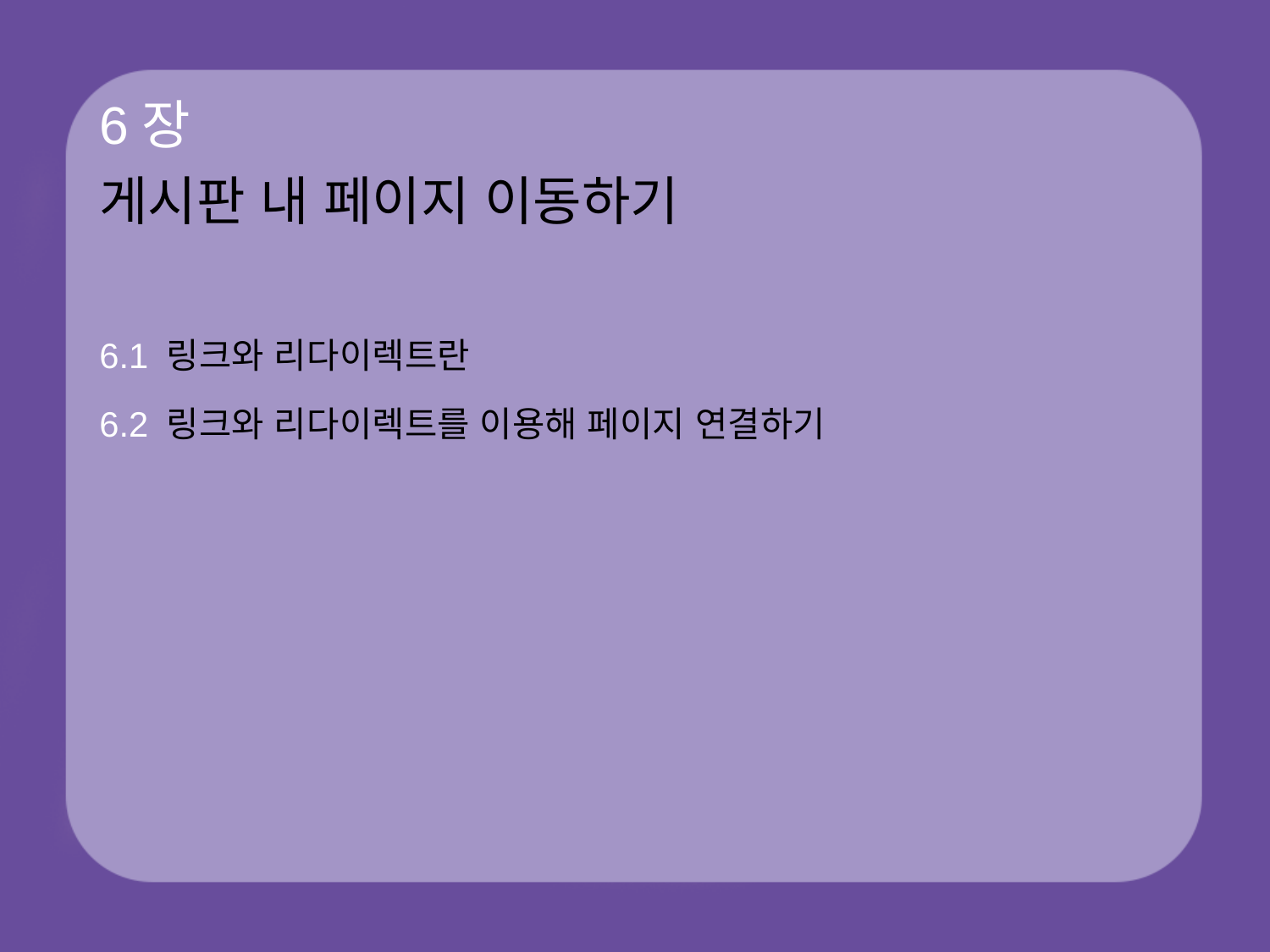

# 6장 게시판 내 페이지 이동하기
6.1 링크와 리다이렉트란
6.2 링크와 리다이렉트를 이용해 페이지 연결하기